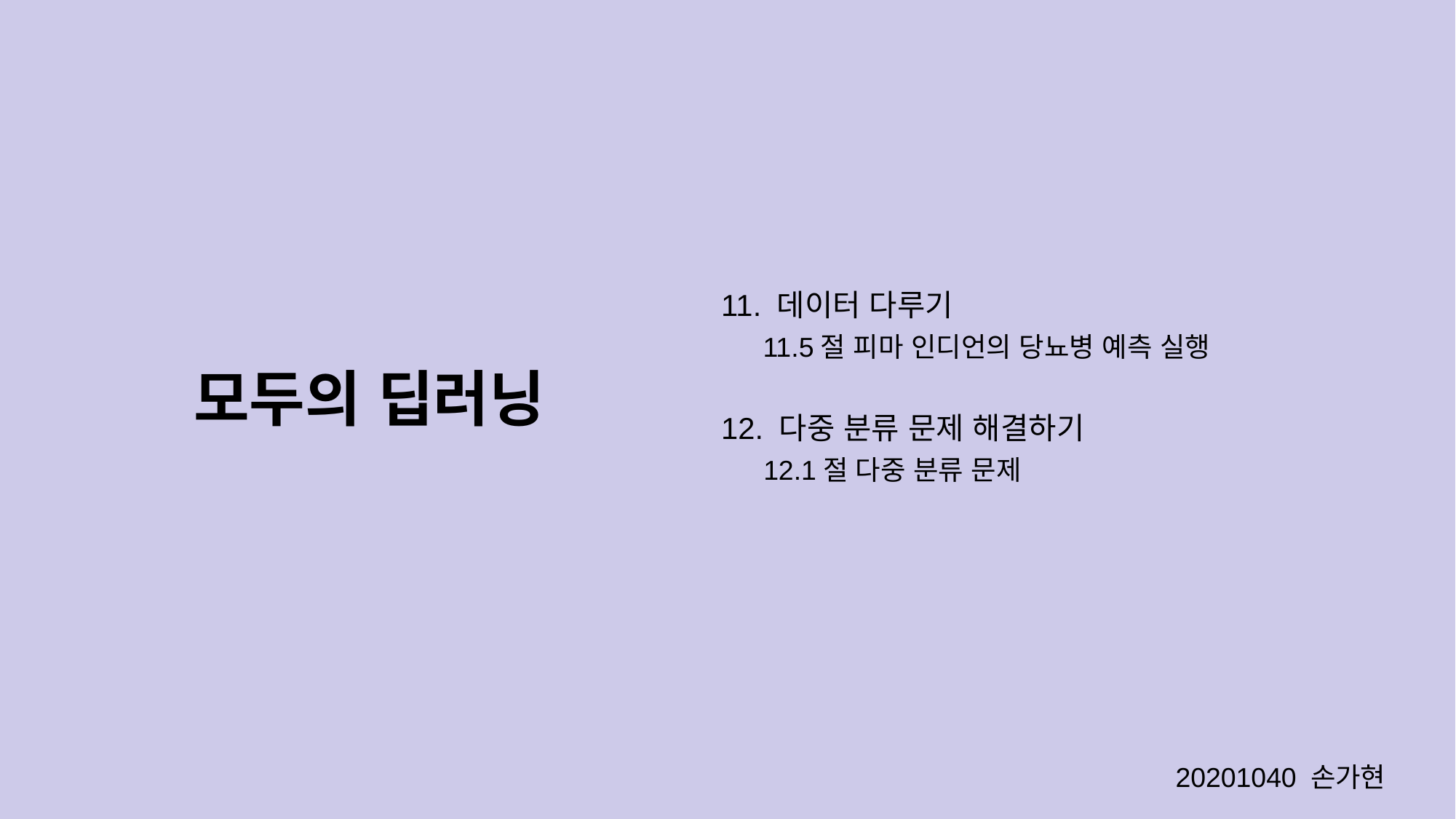

11. 데이터 다루기
모두의 딥러닝

11.5절 피마 인디언의 당뇨병 예측 실행
12. 다중 분류 문제 해결하기
12.1절 다중 분류 문제
20201040 손가현